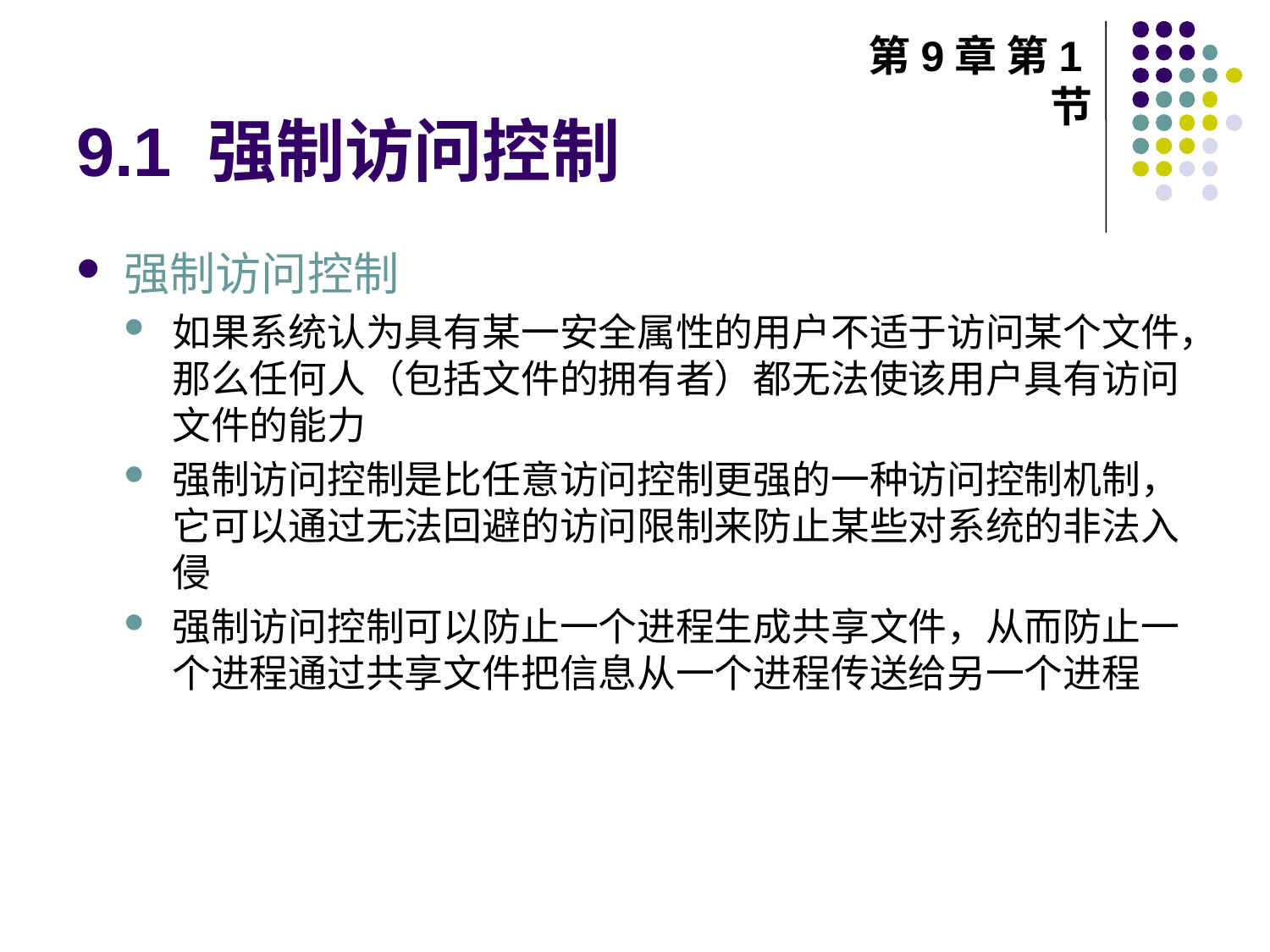

# 9.1 强制访问控制
第9章 第1节
强制访问控制
如果系统认为具有某一安全属性的用户不适于访问某个文件，那么任何人（包括文件的拥有者）都无法使该用户具有访问文件的能力
强制访问控制是比任意访问控制更强的一种访问控制机制，它可以通过无法回避的访问限制来防止某些对系统的非法入侵
强制访问控制可以防止一个进程生成共享文件，从而防止一个进程通过共享文件把信息从一个进程传送给另一个进程